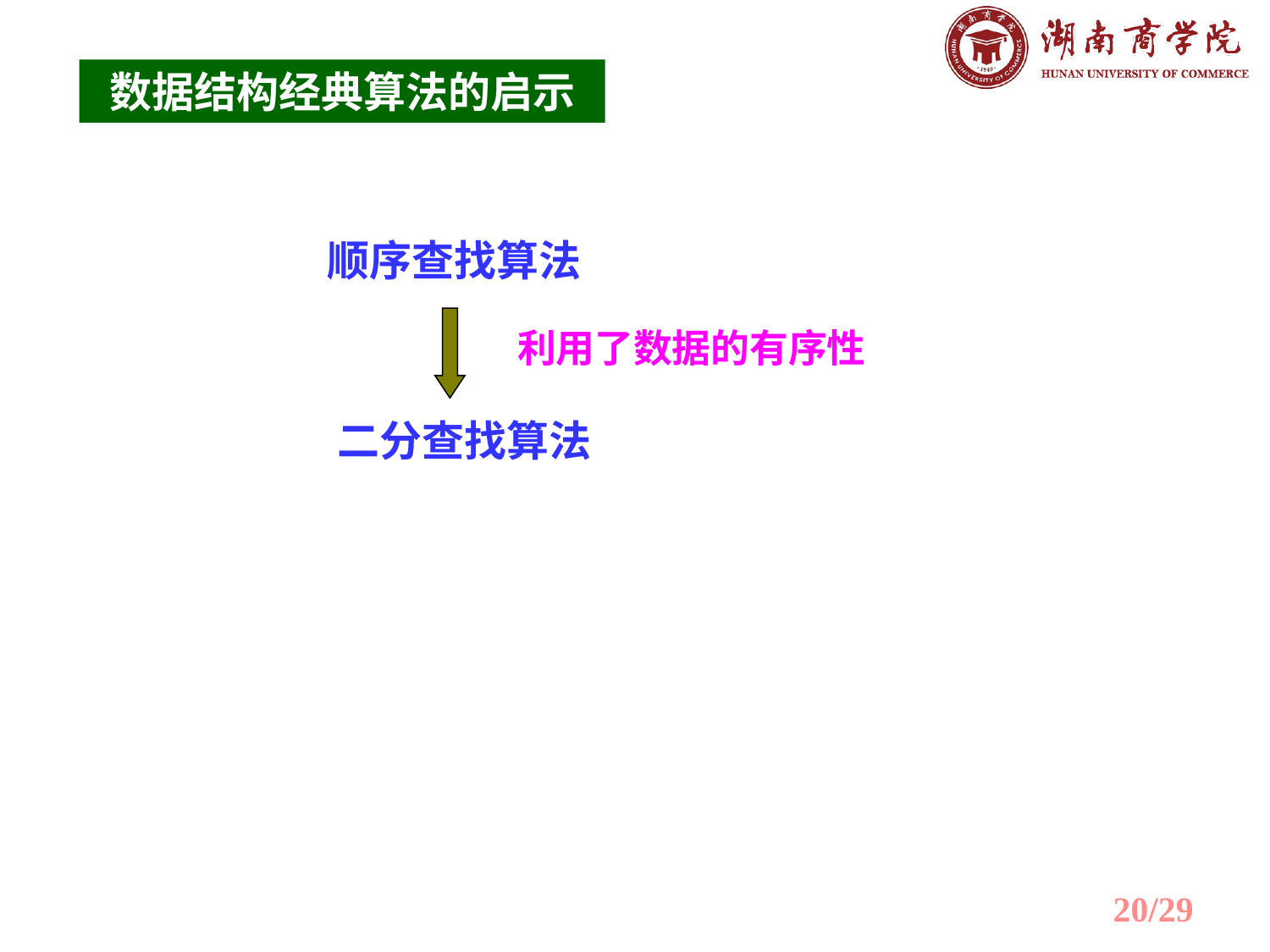

数据结构经典算法的启示
顺序查找算法

利用了数据的有序性
二分查找算法
20/29